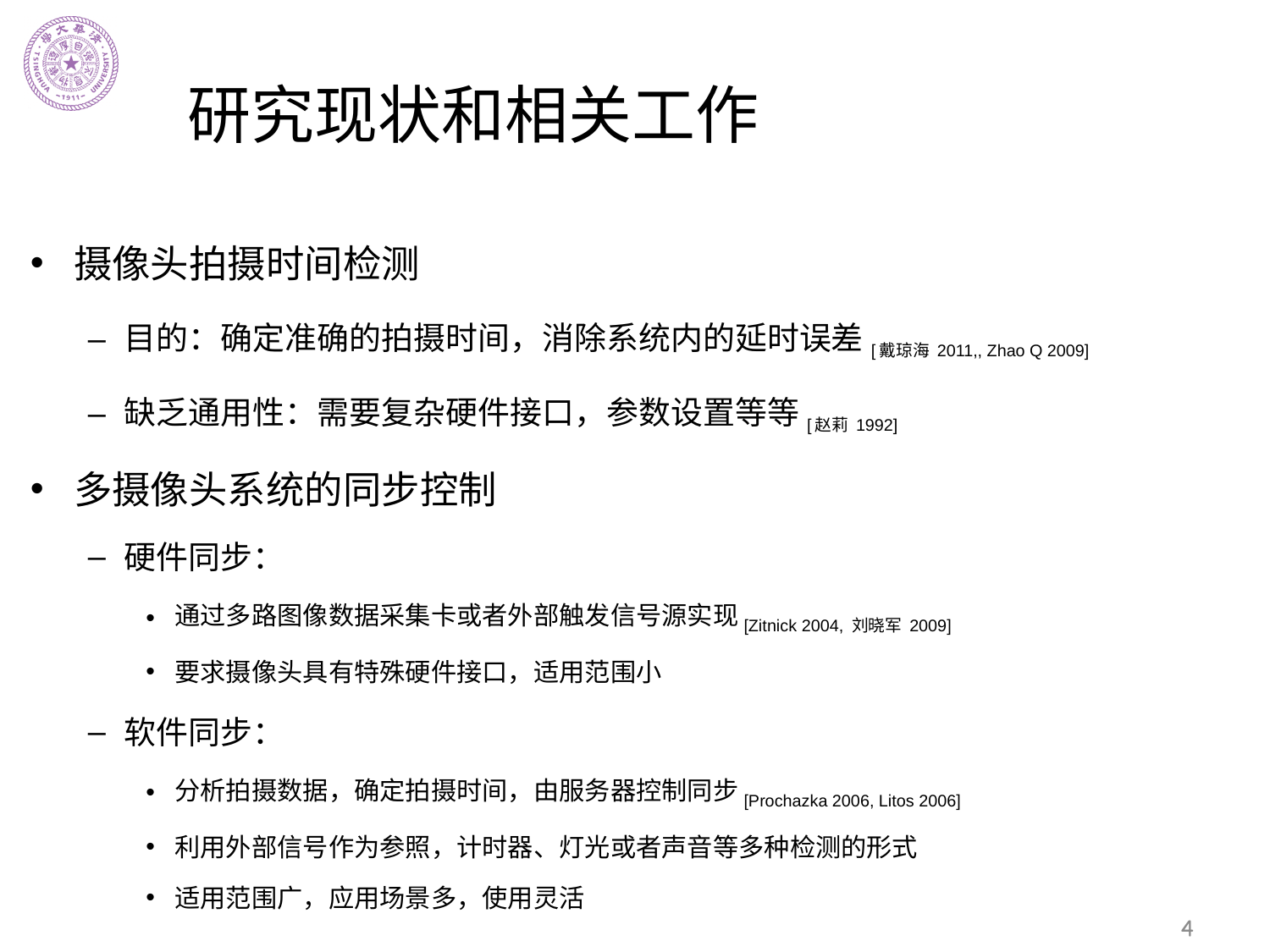

研究现状和相关工作
摄像头拍摄时间检测
目的：确定准确的拍摄时间，消除系统内的延时误差[戴琼海 2011,, Zhao Q 2009]
缺乏通用性：需要复杂硬件接口，参数设置等等[赵莉 1992]
多摄像头系统的同步控制
硬件同步：
通过多路图像数据采集卡或者外部触发信号源实现[Zitnick 2004, 刘晓军 2009]
要求摄像头具有特殊硬件接口，适用范围小
软件同步：
分析拍摄数据，确定拍摄时间，由服务器控制同步[Prochazka 2006, Litos 2006]
利用外部信号作为参照，计时器、灯光或者声音等多种检测的形式
适用范围广，应用场景多，使用灵活
4